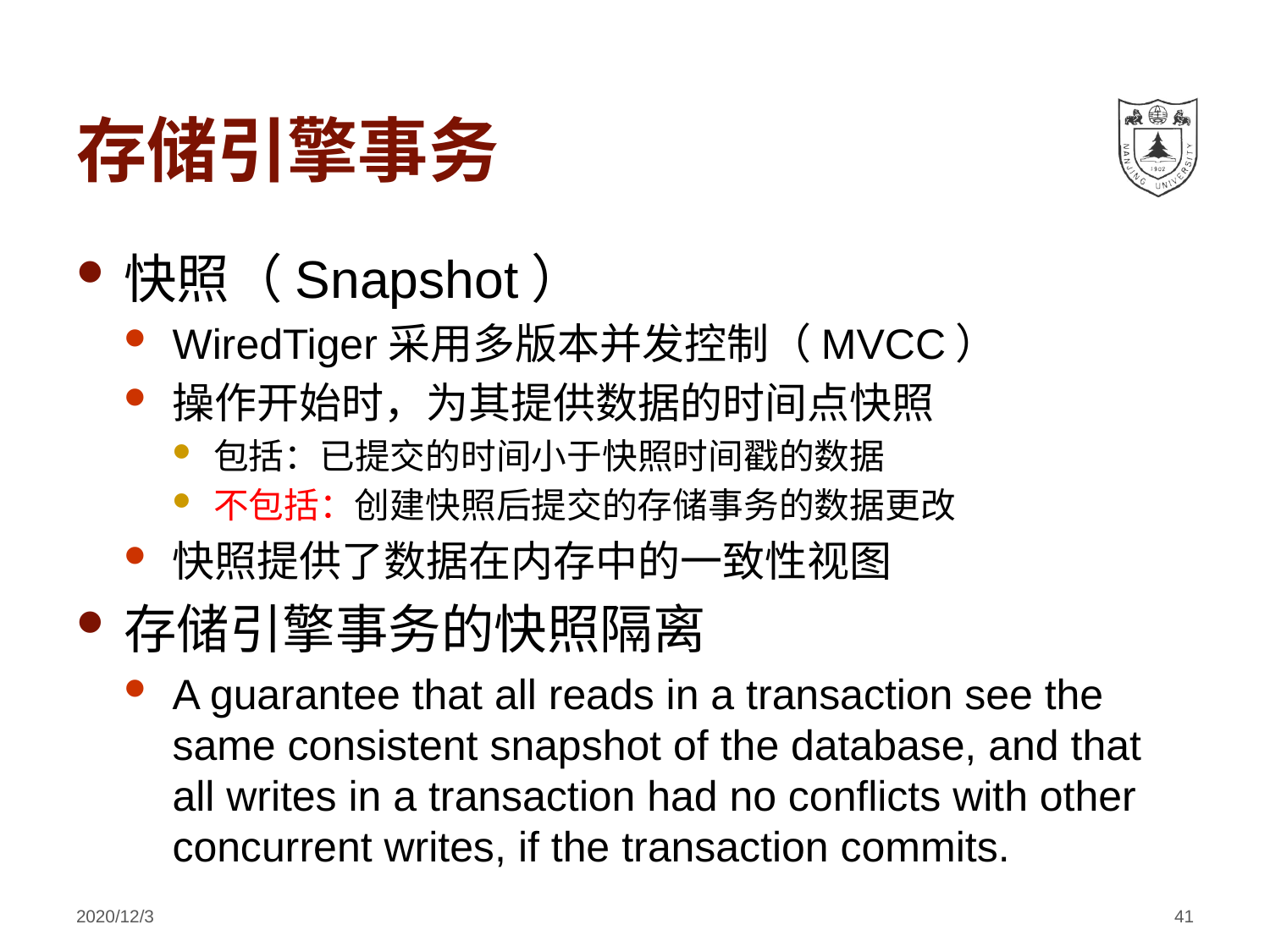

# 存储引擎事务
快照（Snapshot）
WiredTiger采用多版本并发控制（MVCC）
操作开始时，为其提供数据的时间点快照
包括：已提交的时间小于快照时间戳的数据
不包括：创建快照后提交的存储事务的数据更改
快照提供了数据在内存中的一致性视图
存储引擎事务的快照隔离
A guarantee that all reads in a transaction see the same consistent snapshot of the database, and that all writes in a transaction had no conflicts with other concurrent writes, if the transaction commits.

2020/12/3

41